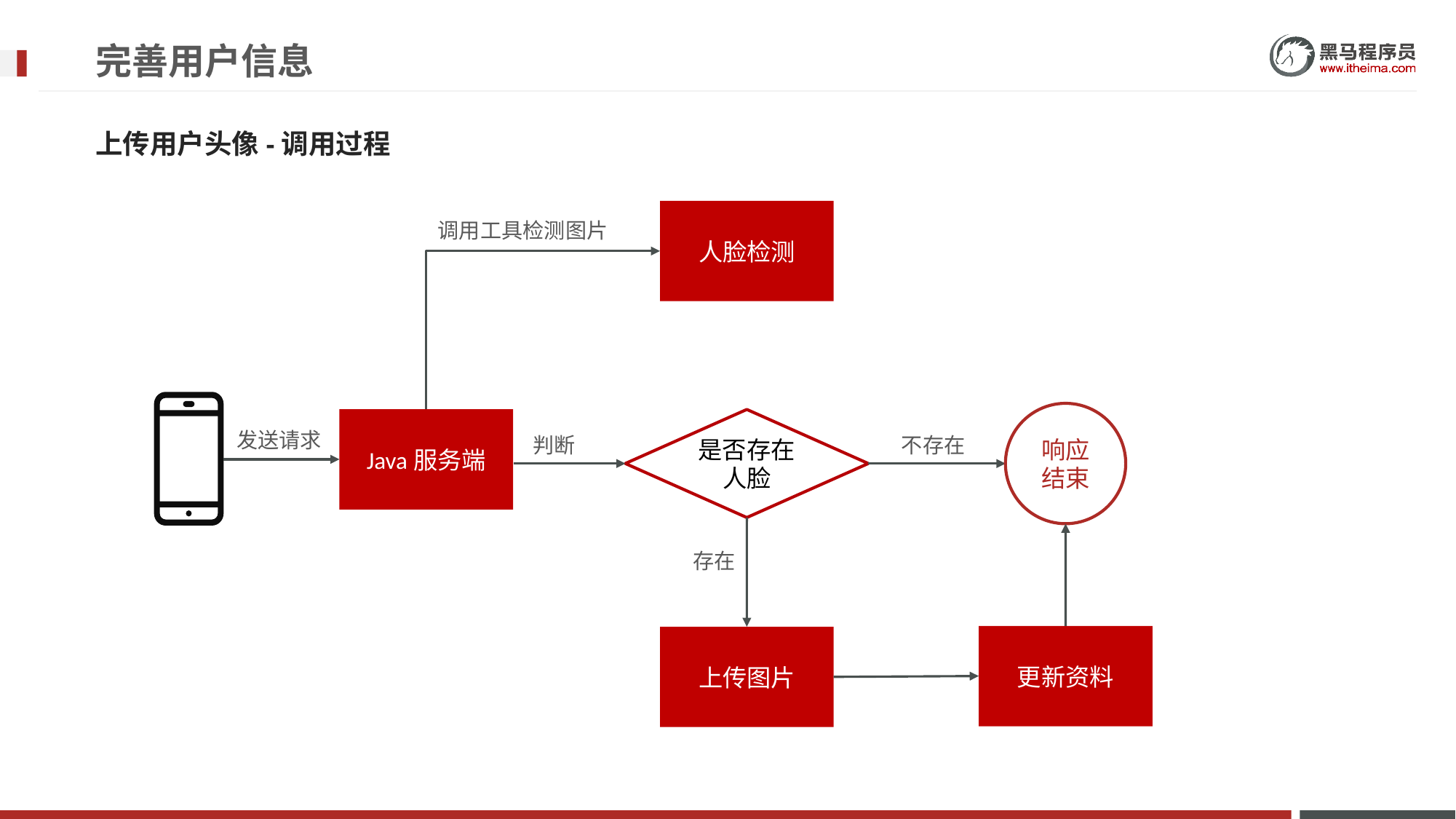

# 完善用户信息
上传用户头像-调用过程
人脸检测
调用工具检测图片

响应结束
Java服务端
是否存在人脸
发送请求
不存在
判断

存在
更新资料
上传图片